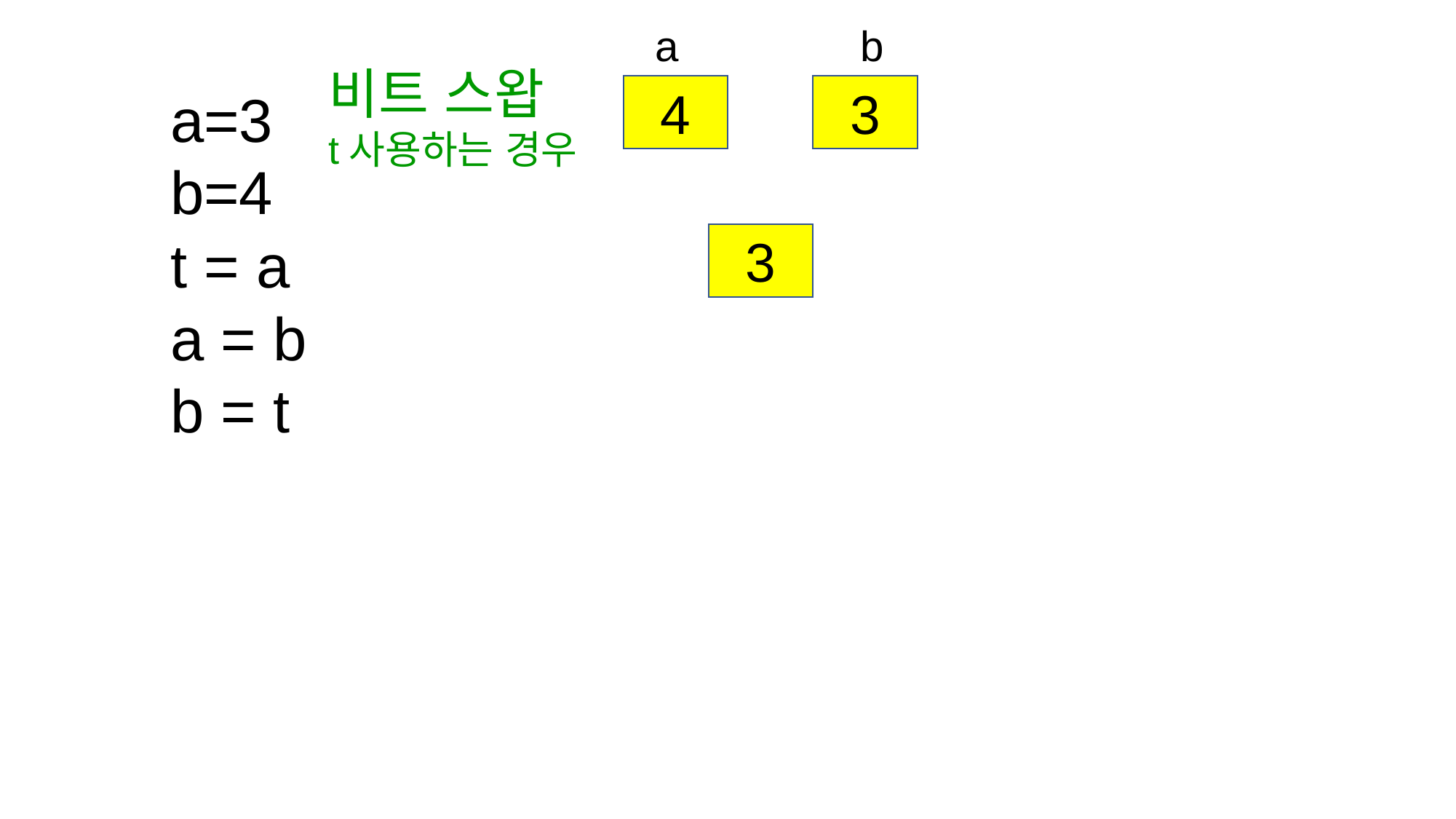

a
b
비트 스왑
t사용하는 경우
a=3
b=4
t = a
a = b
b = t
4
3
3